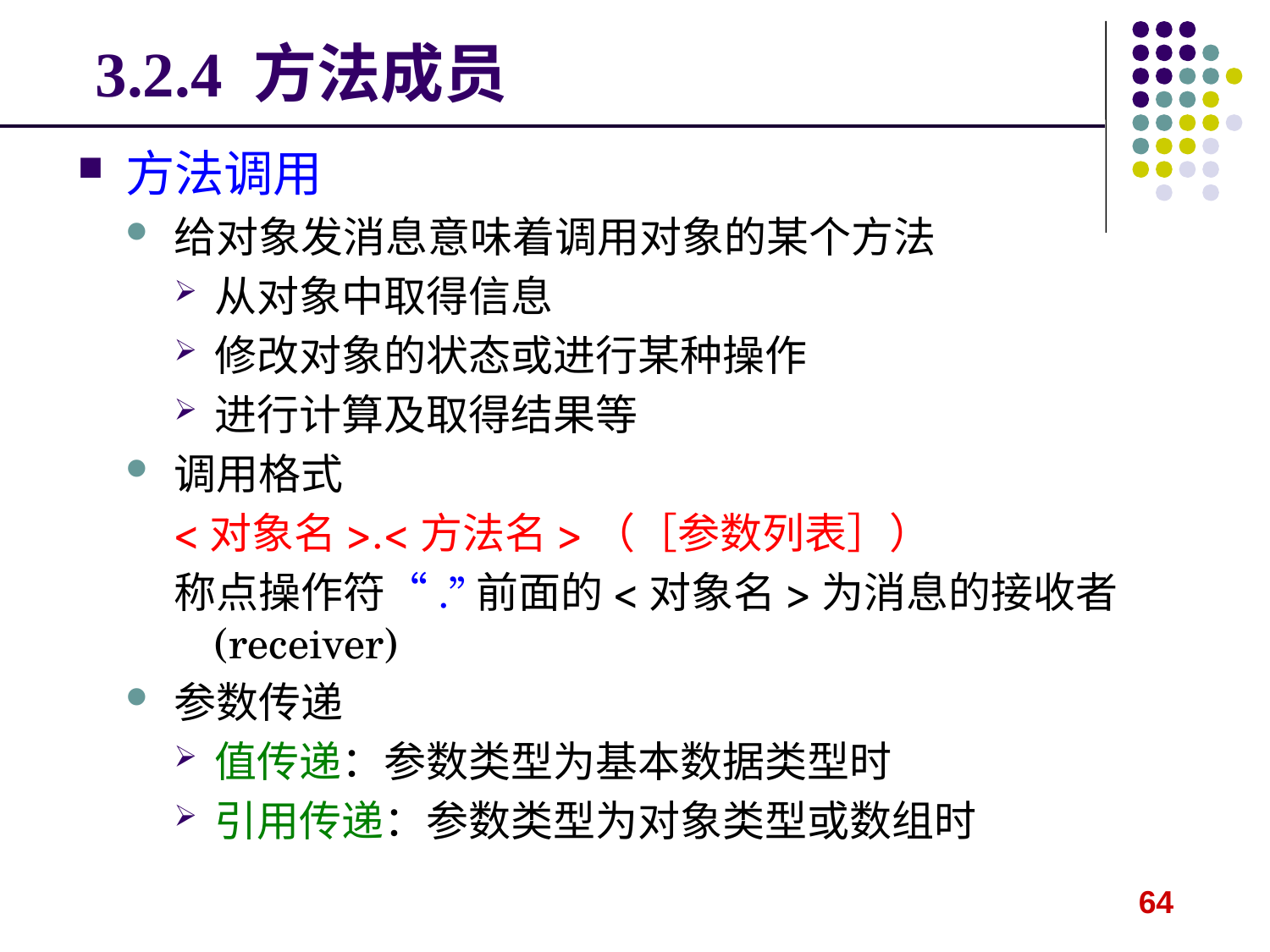

# 3.2.4 方法成员
方法调用
给对象发消息意味着调用对象的某个方法
从对象中取得信息
修改对象的状态或进行某种操作
进行计算及取得结果等
调用格式
<对象名>.<方法名>（［参数列表］）
称点操作符“.”前面的<对象名>为消息的接收者(receiver)
参数传递
值传递：参数类型为基本数据类型时
引用传递：参数类型为对象类型或数组时